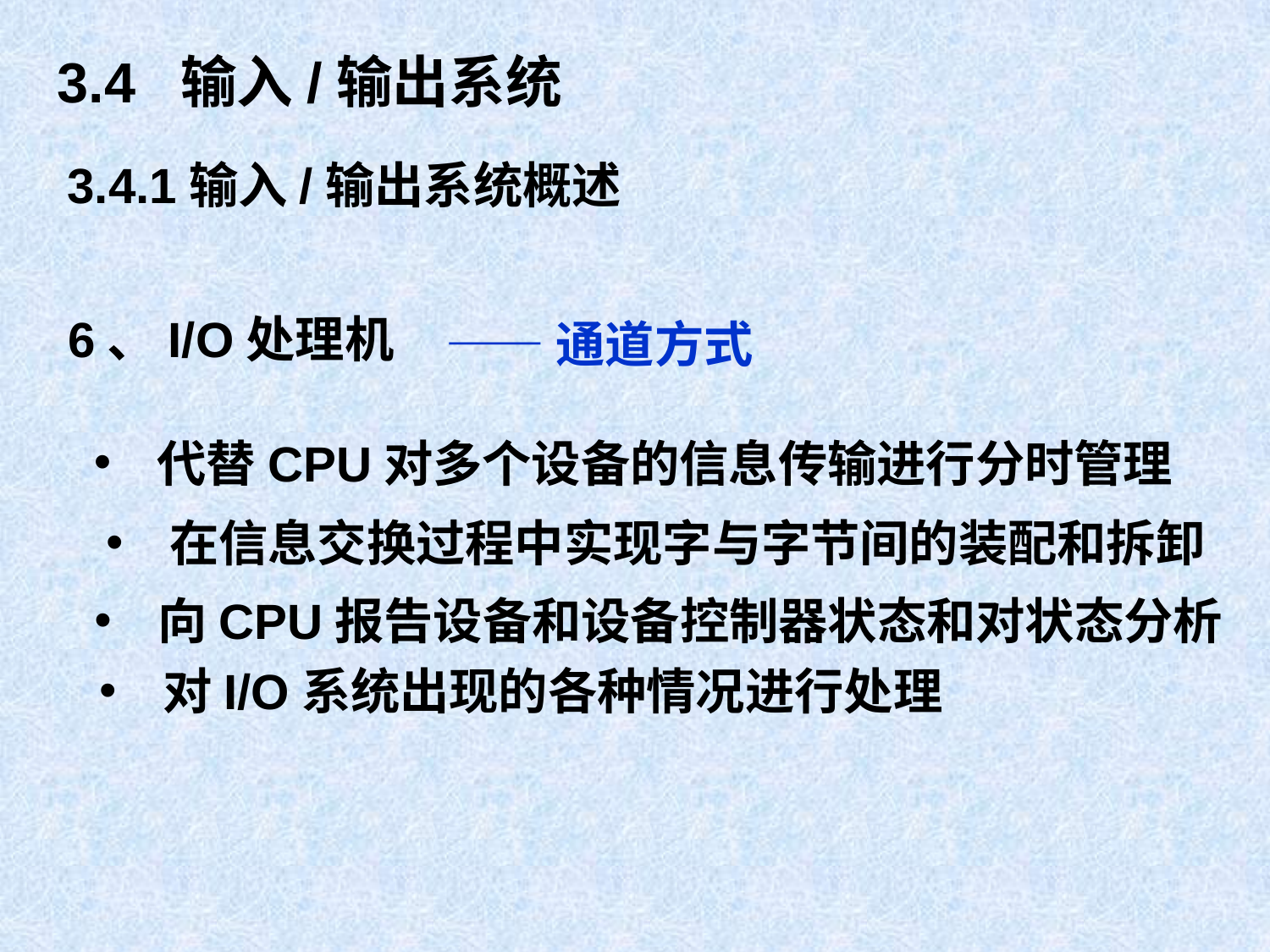

3.4  输入/输出系统
3.4.1输入/输出系统概述

6、I/O处理机
——通道方式
代替CPU对多个设备的信息传输进行分时管理
在信息交换过程中实现字与字节间的装配和拆卸
向CPU报告设备和设备控制器状态和对状态分析
对I/O系统出现的各种情况进行处理